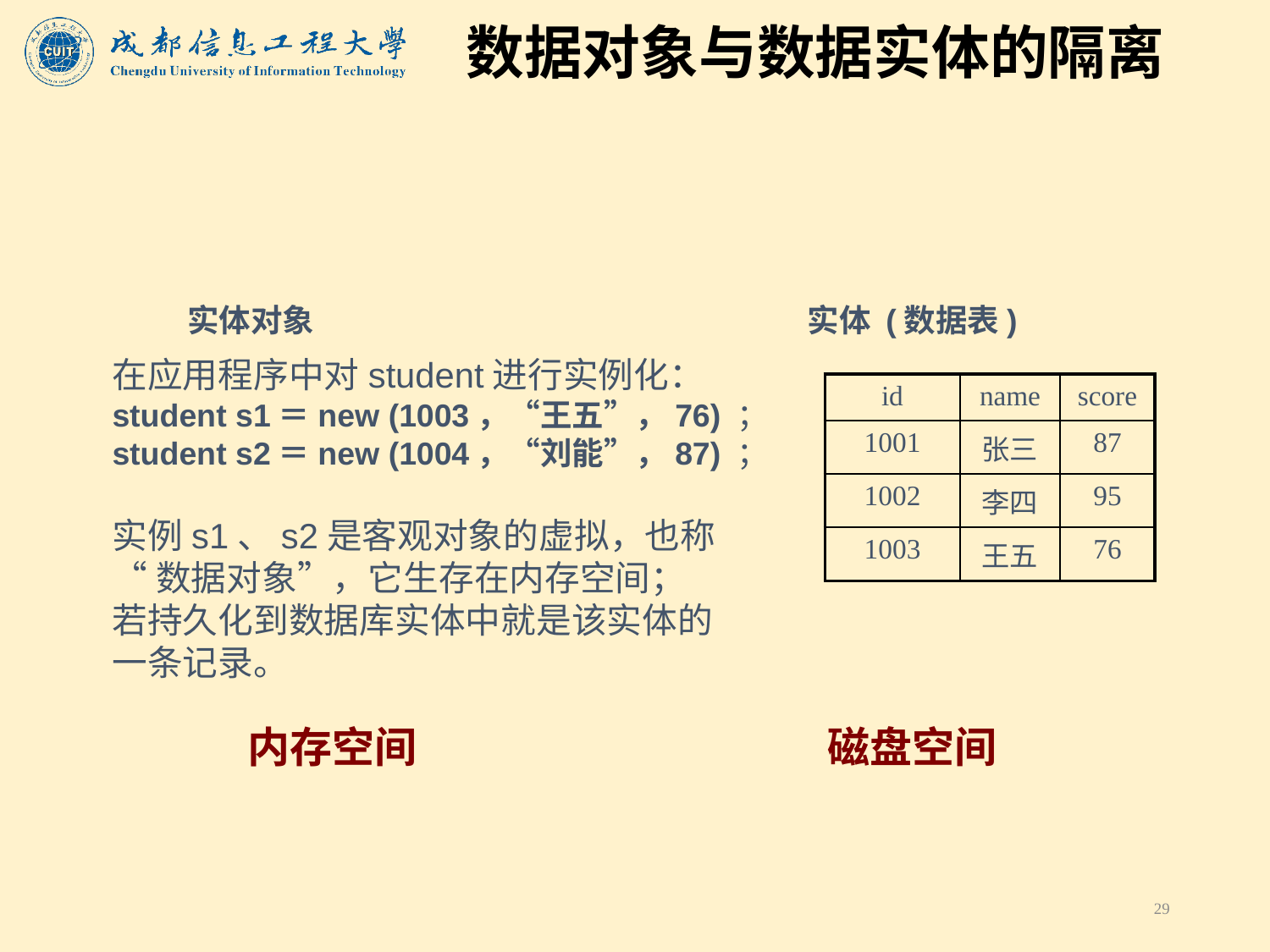

# 数据对象与数据实体的隔离
实体对象
实体 (数据表)
在应用程序中对student进行实例化：
student s1＝new (1003，“王五”，76) ；
student s2＝new (1004，“刘能”，87) ；

实例s1、s2是客观对象的虚拟，也称
“数据对象”，它生存在内存空间；
若持久化到数据库实体中就是该实体的
一条记录。

| id | name | score |
| --- | --- | --- |
| 1001 | 张三 | 87 |
| 1002 | 李四 | 95 |
| 1003 | 王五 | 76 |
内存空间
磁盘空间
29